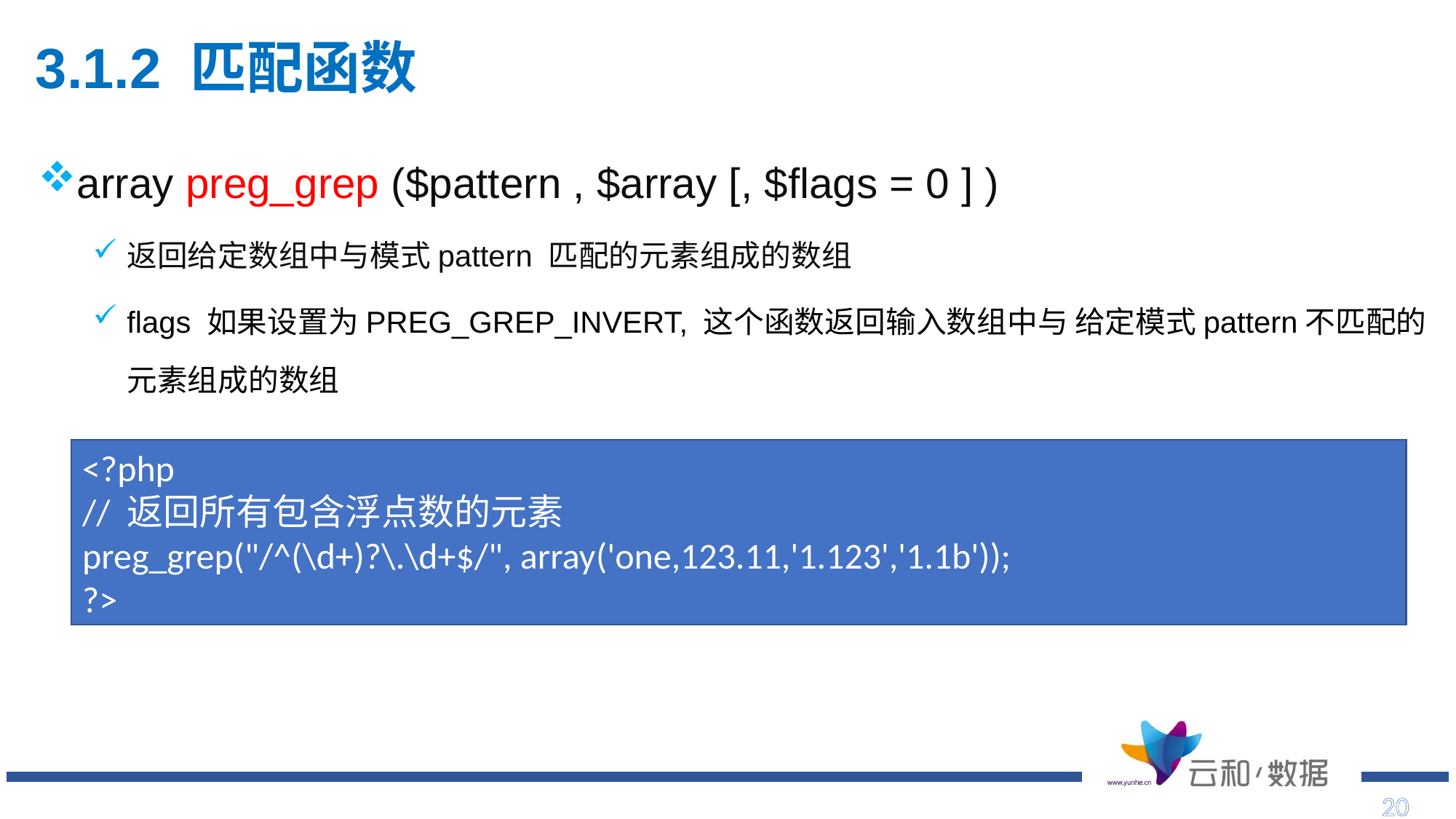

3.1.2 匹配函数
# array preg_grep ($pattern , $array [, $flags = 0 ] )
返回给定数组中与模式pattern 匹配的元素组成的数组
flags 如果设置为PREG_GREP_INVERT, 这个函数返回输入数组中与 给定模式pattern不匹配的元素组成的数组

<?php
// 返回所有包含浮点数的元素
preg_grep("/^(\d+)?\.\d+$/", array('one,123.11,'1.123','1.1b'));
?>